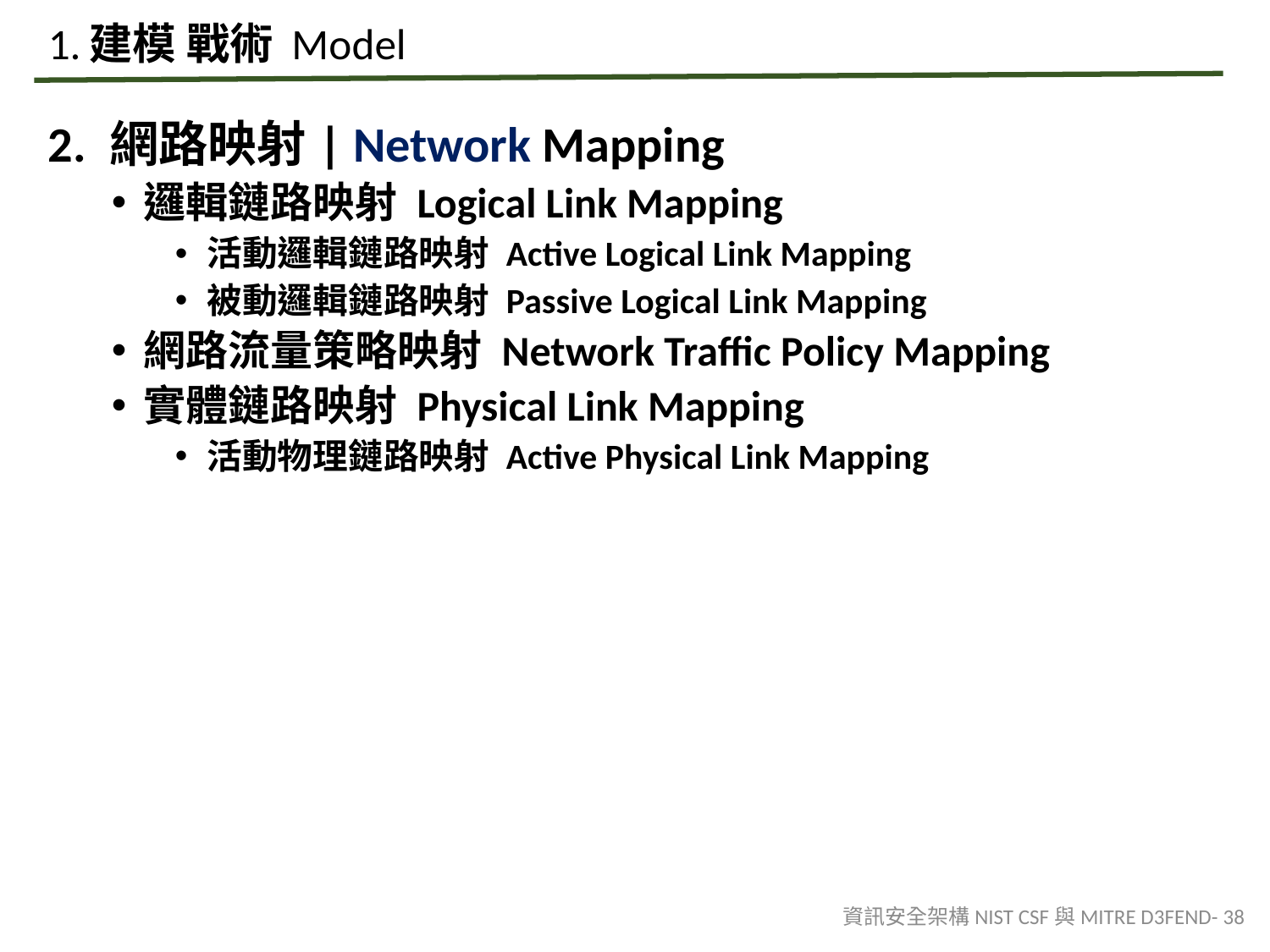

# 1.建模 戰術 Model
2. 網路映射| Network Mapping
邏輯鏈路映射 Logical Link Mapping
活動邏輯鏈路映射 Active Logical Link Mapping
被動邏輯鏈路映射 Passive Logical Link Mapping
網路流量策略映射 Network Traffic Policy Mapping
實體鏈路映射 Physical Link Mapping
活動物理鏈路映射 Active Physical Link Mapping
資訊安全架構NIST CSF與MITRE D3FEND- 38